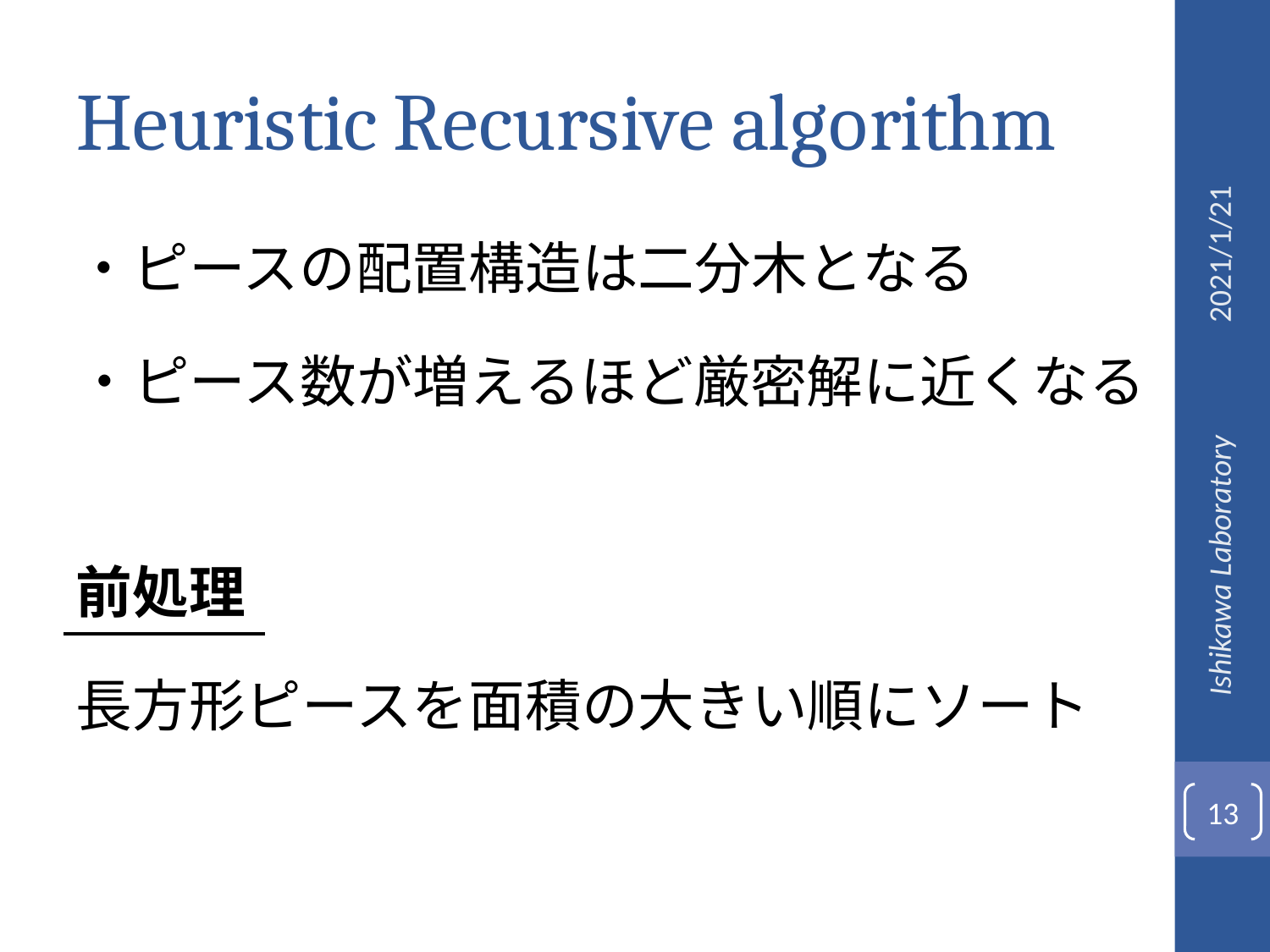

# Heuristic Recursive algorithm
2021/1/21
・ピースの配置構造は二分木となる
・ピース数が増えるほど厳密解に近くなる
前処理
長方形ピースを面積の大きい順にソート
Ishikawa Laboratory
13